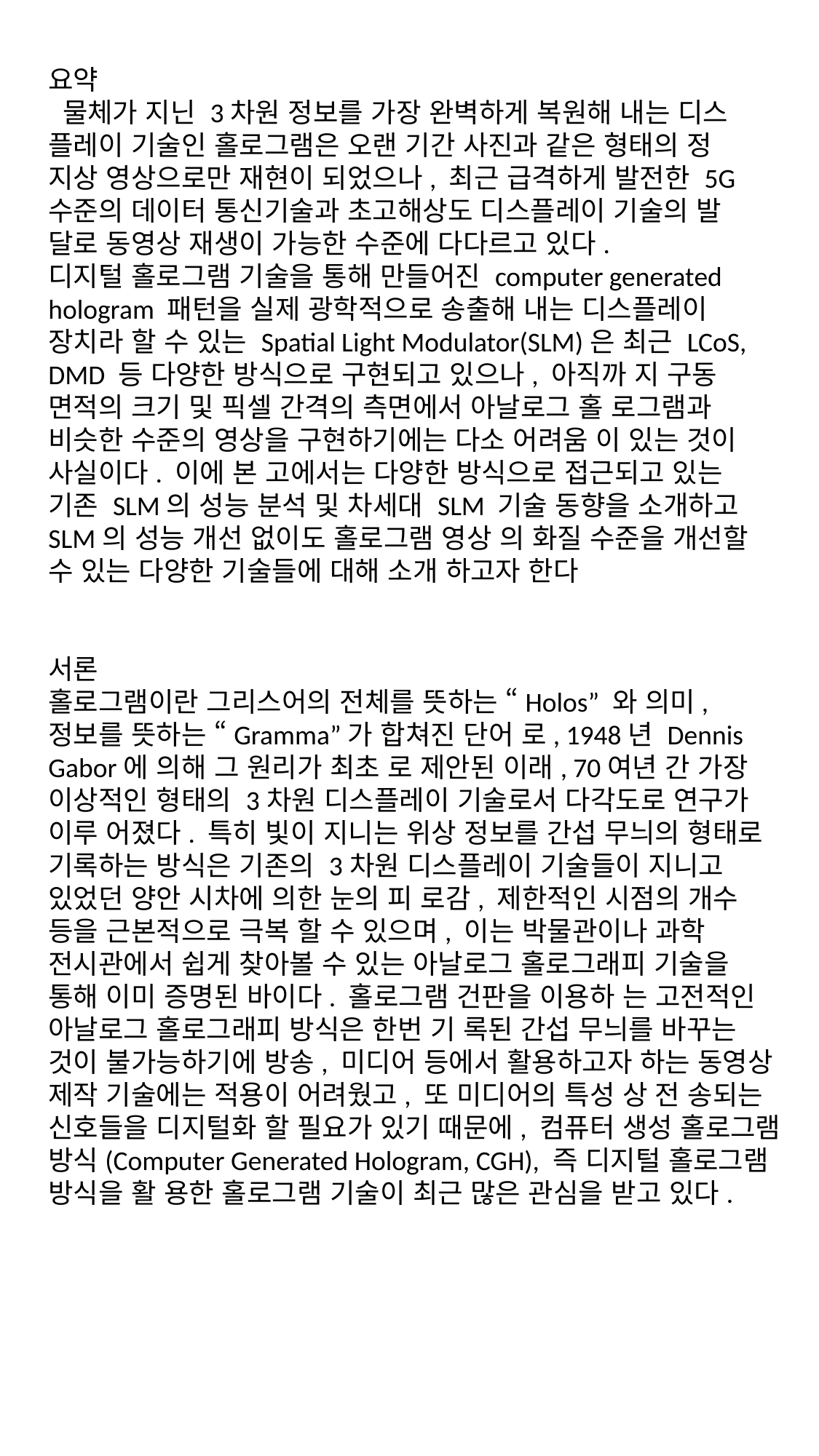

요약
 물체가 지닌 3차원 정보를 가장 완벽하게 복원해 내는 디스
플레이 기술인 홀로그램은 오랜 기간 사진과 같은 형태의 정
지상 영상으로만 재현이 되었으나, 최근 급격하게 발전한 5G
수준의 데이터 통신기술과 초고해상도 디스플레이 기술의 발
달로 동영상 재생이 가능한 수준에 다다르고 있다.
디지털 홀로그램 기술을 통해 만들어진 computer generated
hologram 패턴을 실제 광학적으로 송출해 내는 디스플레이
장치라 할 수 있는 Spatial Light Modulator(SLM)은 최근 LCoS,
DMD 등 다양한 방식으로 구현되고 있으나, 아직까 지 구동
면적의 크기 및 픽셀 간격의 측면에서 아날로그 홀 로그램과
비슷한 수준의 영상을 구현하기에는 다소 어려움 이 있는 것이
사실이다. 이에 본 고에서는 다양한 방식으로 접근되고 있는
기존 SLM의 성능 분석 및 차세대 SLM 기술 동향을 소개하고
SLM의 성능 개선 없이도 홀로그램 영상 의 화질 수준을 개선할
수 있는 다양한 기술들에 대해 소개 하고자 한다

서론
홀로그램이란 그리스어의 전체를 뜻하는 “Holos” 와 의미,
정보를 뜻하는 “Gramma”가 합쳐진 단어 로, 1948년 Dennis
Gabor에 의해 그 원리가 최초 로 제안된 이래, 70여년 간 가장
이상적인 형태의 3차원 디스플레이 기술로서 다각도로 연구가 이루 어졌다. 특히 빛이 지니는 위상 정보를 간섭 무늬의 형태로 기록하는 방식은 기존의 3차원 디스플레이 기술들이 지니고 있었던 양안 시차에 의한 눈의 피 로감, 제한적인 시점의 개수 등을 근본적으로 극복 할 수 있으며, 이는 박물관이나 과학 전시관에서 쉽게 찾아볼 수 있는 아날로그 홀로그래피 기술을 통해 이미 증명된 바이다. 홀로그램 건판을 이용하 는 고전적인 아날로그 홀로그래피 방식은 한번 기 록된 간섭 무늬를 바꾸는 것이 불가능하기에 방송, 미디어 등에서 활용하고자 하는 동영상 제작 기술에는 적용이 어려웠고, 또 미디어의 특성 상 전 송되는 신호들을 디지털화 할 필요가 있기 때문에, 컴퓨터 생성 홀로그램 방식(Computer Generated Hologram, CGH), 즉 디지털 홀로그램 방식을 활 용한 홀로그램 기술이 최근 많은 관심을 받고 있다.